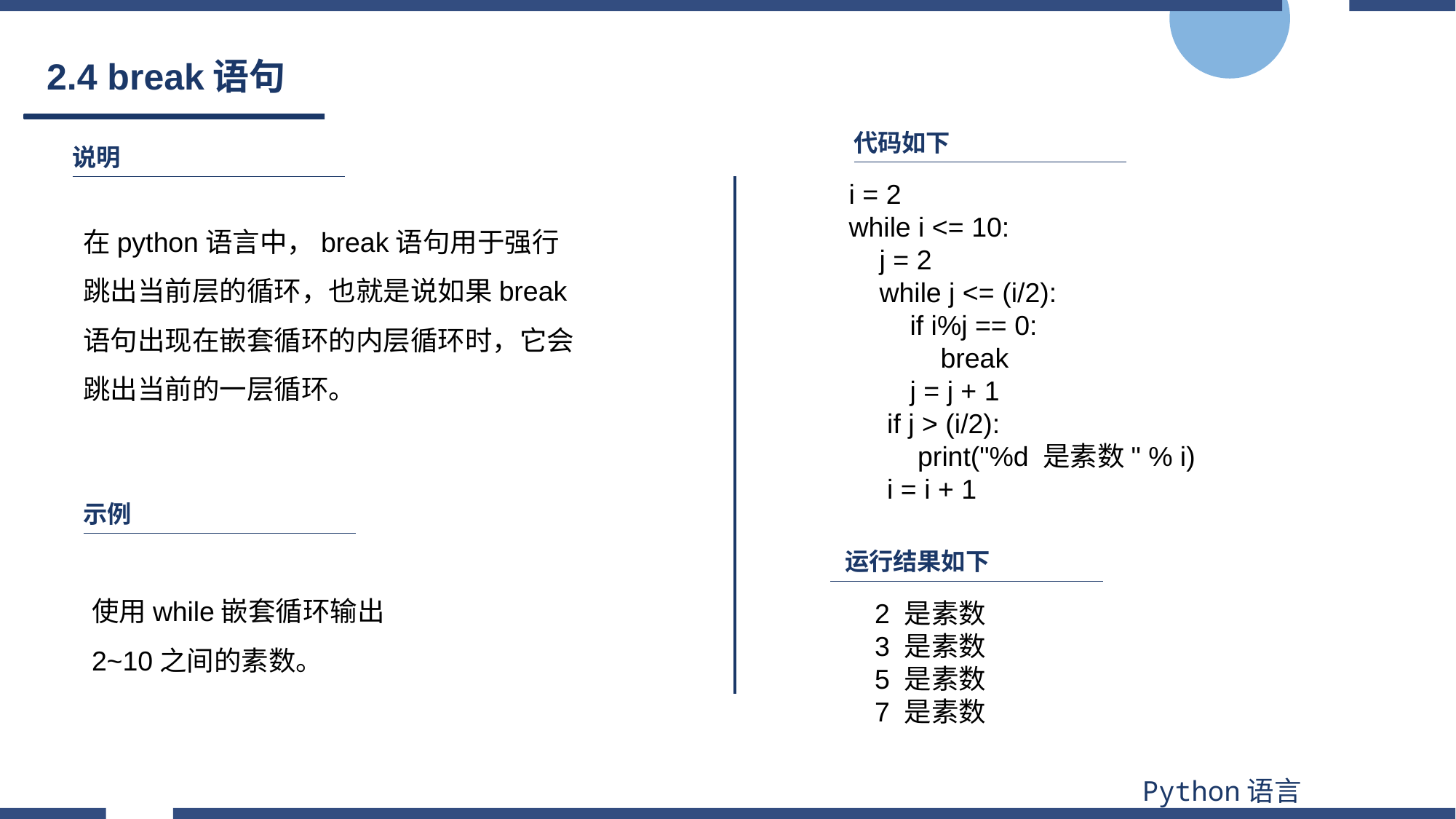

# 2.4 break语句
代码如下
说明
i = 2
while i <= 10:
    j = 2
    while j <= (i/2):
        if i%j == 0:
            break
        j = j + 1
     if j > (i/2):
         print("%d 是素数" % i)
     i = i + 1
在python语言中，break语句用于强行跳出当前层的循环，也就是说如果break语句出现在嵌套循环的内层循环时，它会跳出当前的一层循环。
示例
运行结果如下
使用while嵌套循环输出2~10之间的素数。
2 是素数
3 是素数
5 是素数
7 是素数